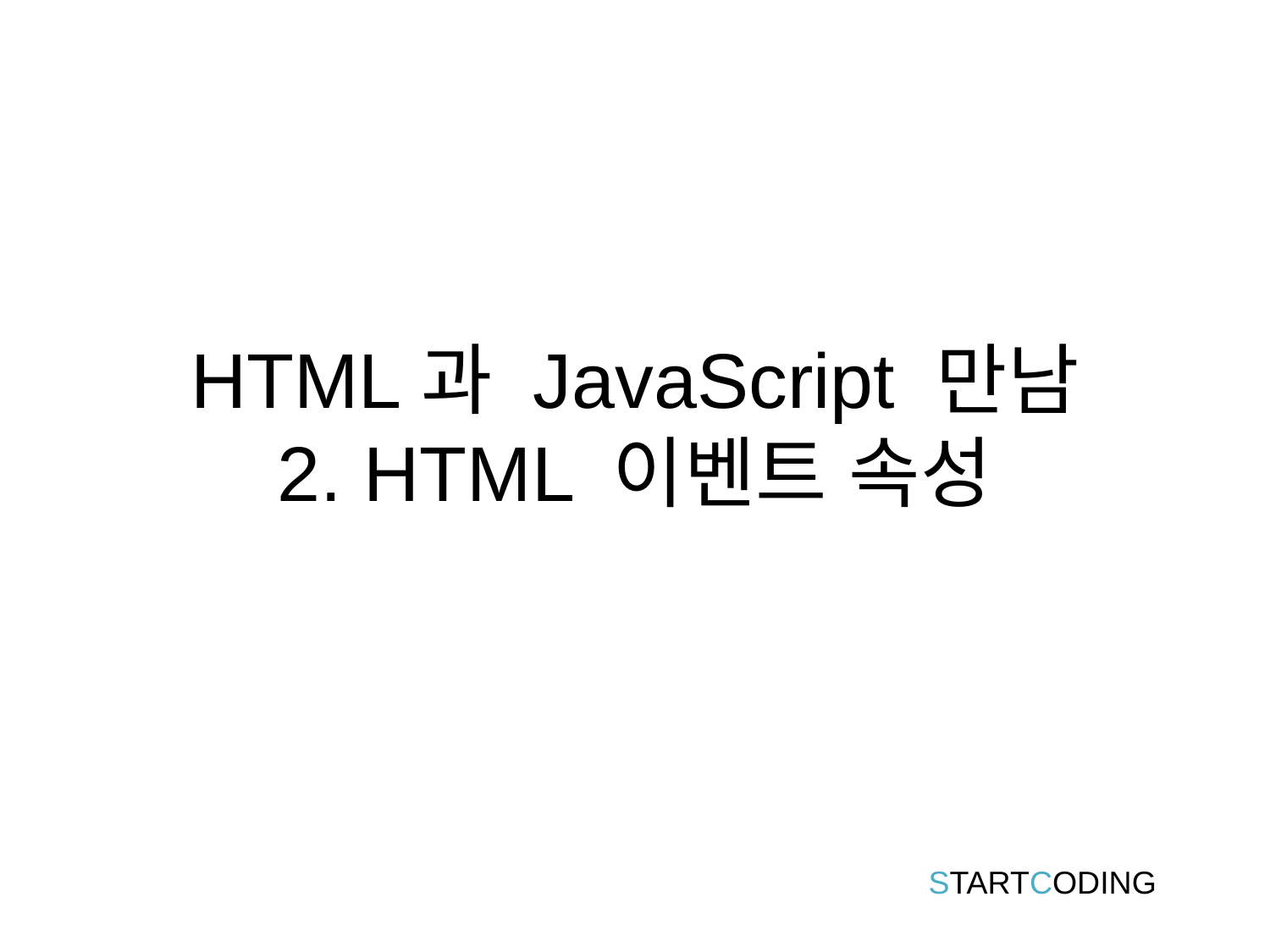

# HTML과 JavaScript 만남 2. HTML 이벤트 속성
STARTCODING